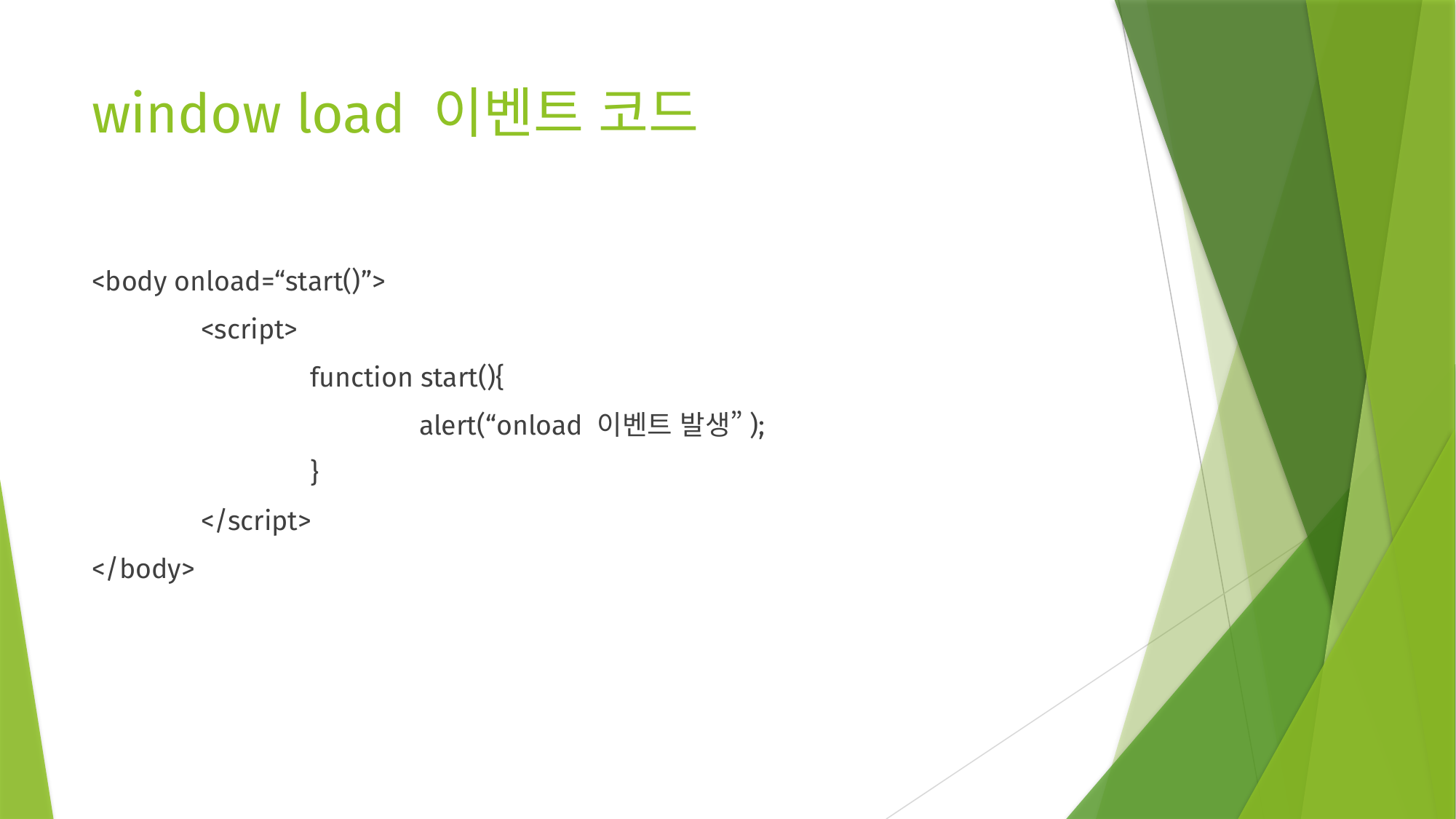

# window load 이벤트 코드
<body onload=“start()”>
	<script>
		function start(){
			alert(“onload 이벤트 발생”);
		}
	</script>
</body>